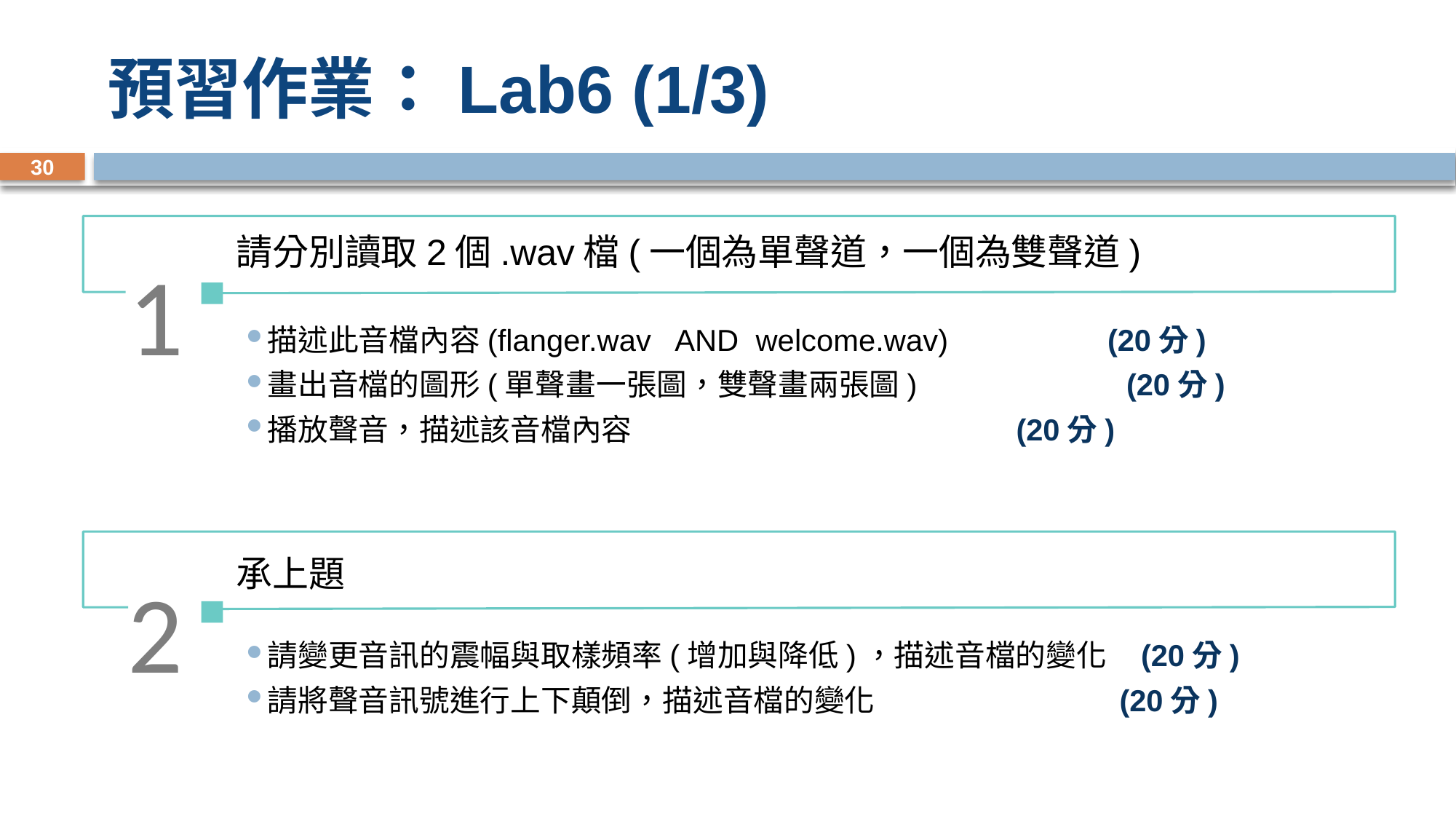

# 預習作業：Lab6 (1/3)
30

請分別讀取2個.wav檔(一個為單聲道，一個為雙聲道)
1

描述此音檔內容(flanger.wav   AND  welcome.wav)                   (20分)
畫出音檔的圖形(單聲畫一張圖，雙聲畫兩張圖)                         (20分)
播放聲音，描述該音檔內容                                                        (20分)

承上題
2

請變更音訊的震幅與取樣頻率(增加與降低)，描述音檔的變化    (20分)
請將聲音訊號進行上下顛倒，描述音檔的變化 			(20分)